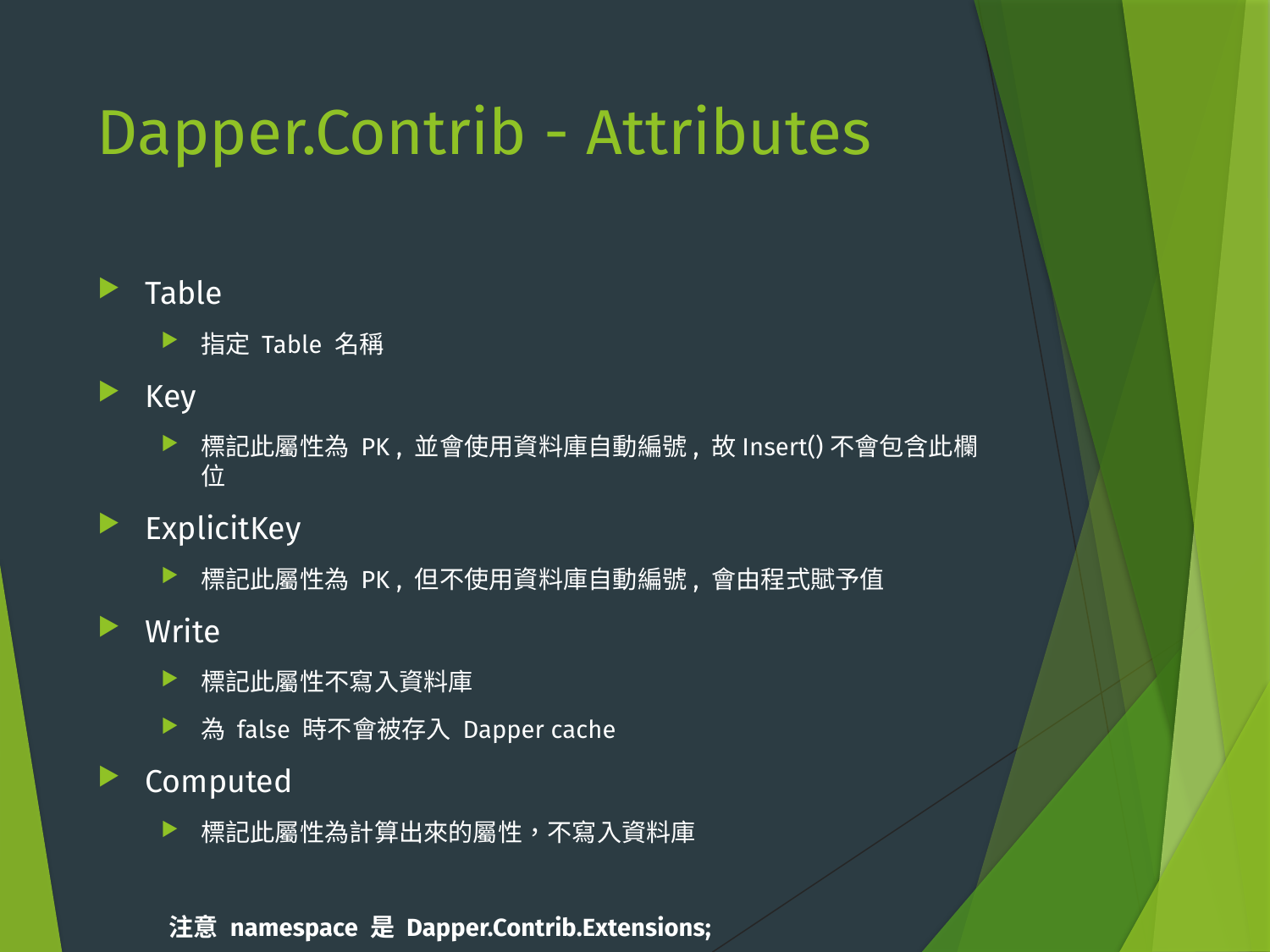

# Dapper.Contrib - Attributes
Table
指定 Table 名稱
Key
標記此屬性為 PK , 並會使用資料庫自動編號, 故Insert()不會包含此欄位
ExplicitKey
標記此屬性為 PK , 但不使用資料庫自動編號, 會由程式賦予值
Write
標記此屬性不寫入資料庫
為 false 時不會被存入 Dapper cache
Computed
標記此屬性為計算出來的屬性，不寫入資料庫

注意 namespace 是 Dapper.Contrib.Extensions;